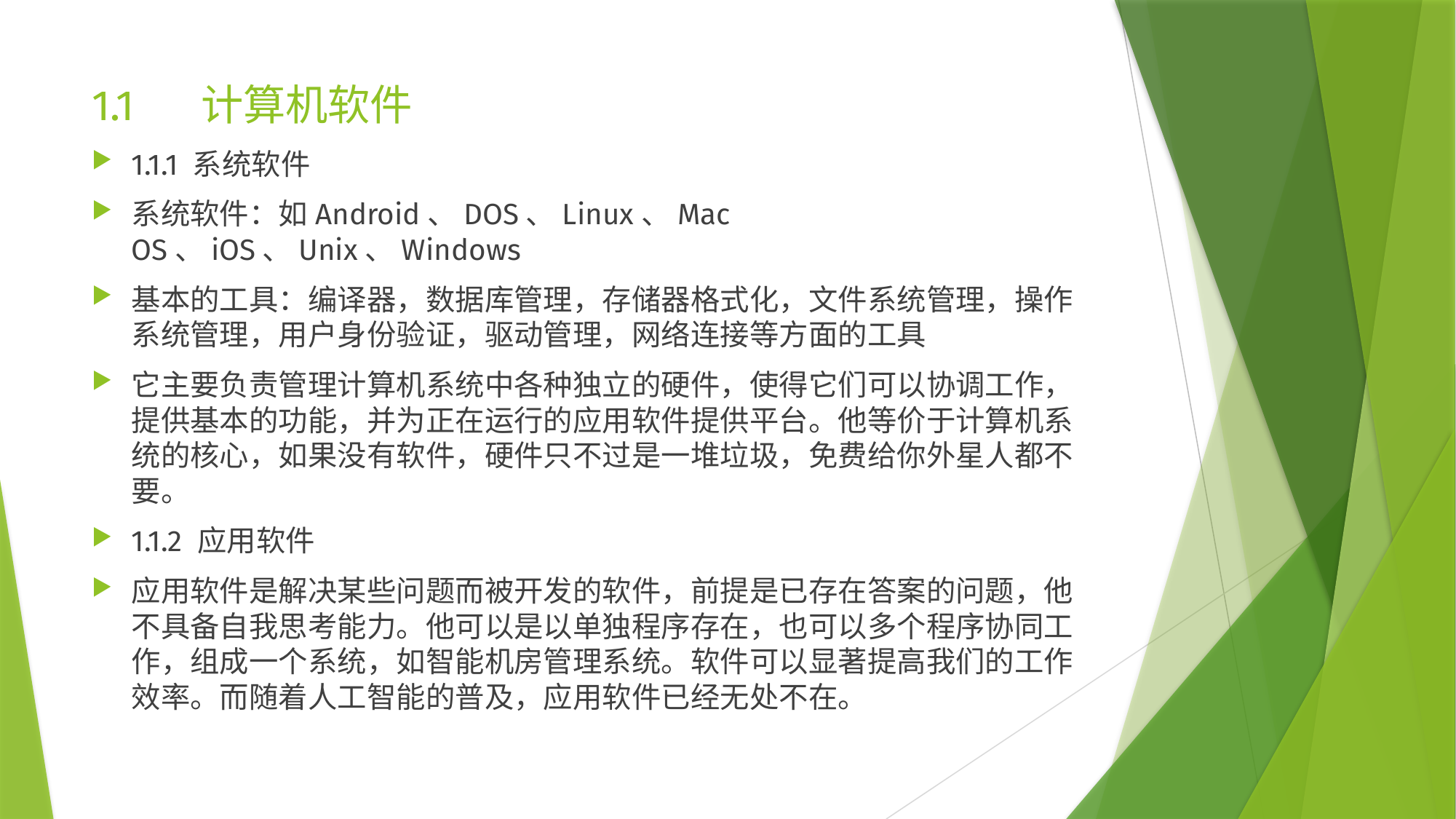

# 1.1	计算机软件
1.1.1 系统软件
系统软件：如Android、DOS、Linux、Mac OS、iOS、Unix、Windows
基本的工具：编译器，数据库管理，存储器格式化，文件系统管理，操作系统管理，用户身份验证，驱动管理，网络连接等方面的工具
它主要负责管理计算机系统中各种独立的硬件，使得它们可以协调工作，提供基本的功能，并为正在运行的应用软件提供平台。他等价于计算机系统的核心，如果没有软件，硬件只不过是一堆垃圾，免费给你外星人都不要。
1.1.2 应用软件
应用软件是解决某些问题而被开发的软件，前提是已存在答案的问题，他不具备自我思考能力。他可以是以单独程序存在，也可以多个程序协同工作，组成一个系统，如智能机房管理系统。软件可以显著提高我们的工作效率。而随着人工智能的普及，应用软件已经无处不在。